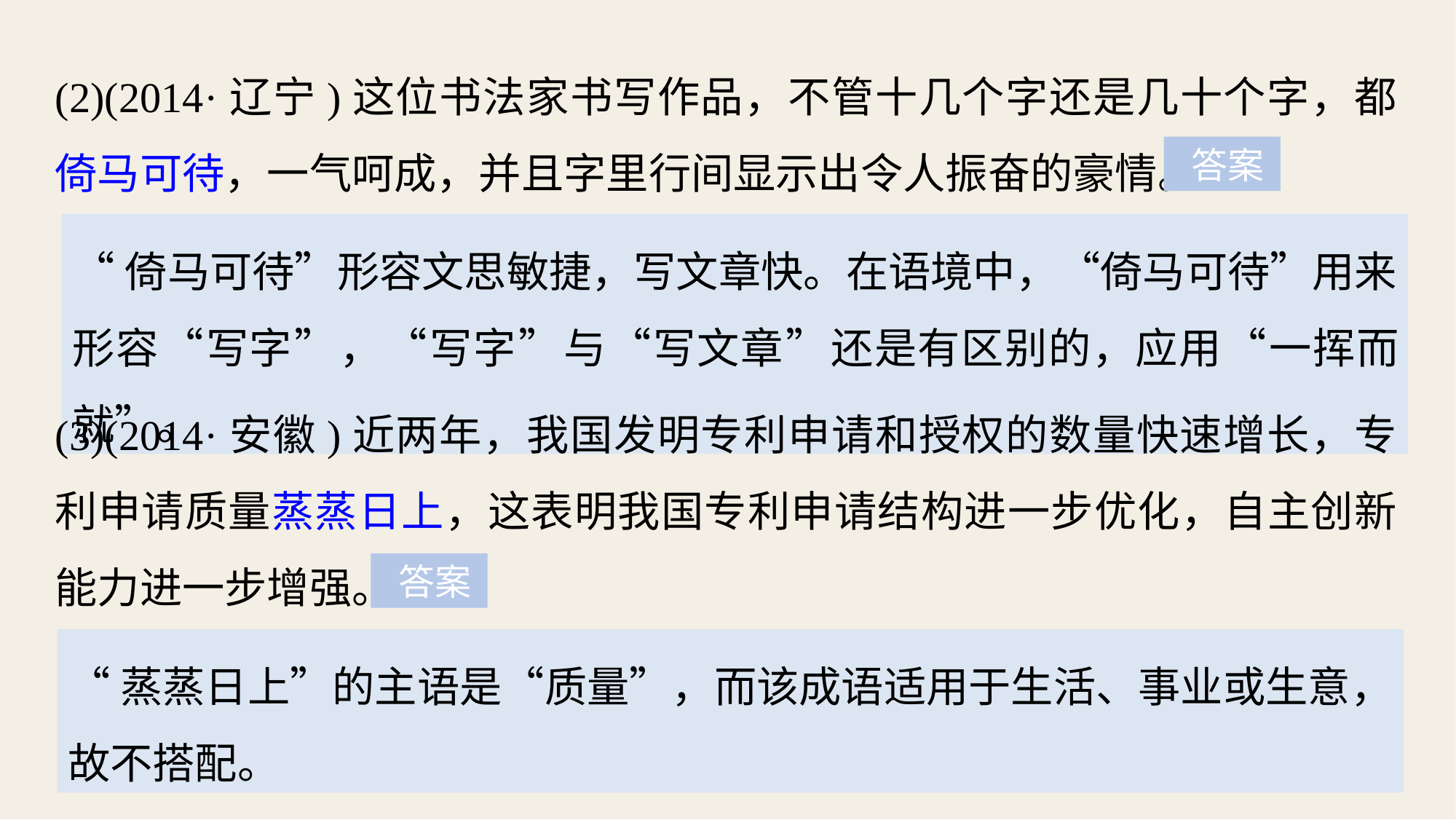

(2)(2014·辽宁)这位书法家书写作品，不管十几个字还是几十个字，都倚马可待，一气呵成，并且字里行间显示出令人振奋的豪情。
 答案
“倚马可待”形容文思敏捷，写文章快。在语境中，“倚马可待”用来形容“写字”，“写字”与“写文章”还是有区别的，应用“一挥而就”。
(3)(2014·安徽)近两年，我国发明专利申请和授权的数量快速增长，专利申请质量蒸蒸日上，这表明我国专利申请结构进一步优化，自主创新能力进一步增强。
 答案
“蒸蒸日上”的主语是“质量”，而该成语适用于生活、事业或生意，故不搭配。